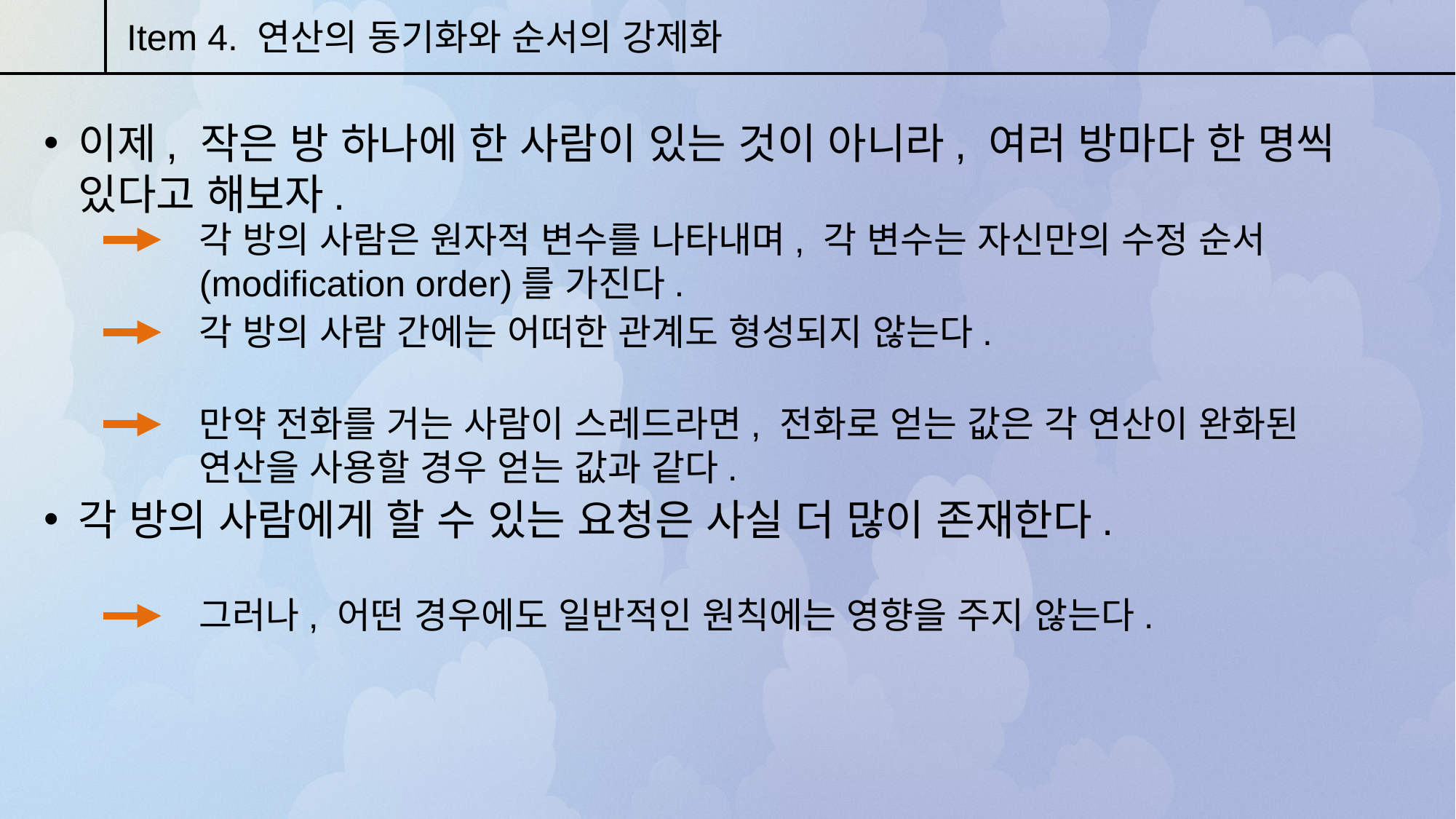

Item 4. 연산의 동기화와 순서의 강제화
이제, 작은 방 하나에 한 사람이 있는 것이 아니라, 여러 방마다 한 명씩 있다고 해보자.
각 방의 사람은 원자적 변수를 나타내며, 각 변수는 자신만의 수정 순서(modification order)를 가진다.
각 방의 사람 간에는 어떠한 관계도 형성되지 않는다.
만약 전화를 거는 사람이 스레드라면, 전화로 얻는 값은 각 연산이 완화된 연산을 사용할 경우 얻는 값과 같다.
각 방의 사람에게 할 수 있는 요청은 사실 더 많이 존재한다.
그러나, 어떤 경우에도 일반적인 원칙에는 영향을 주지 않는다.